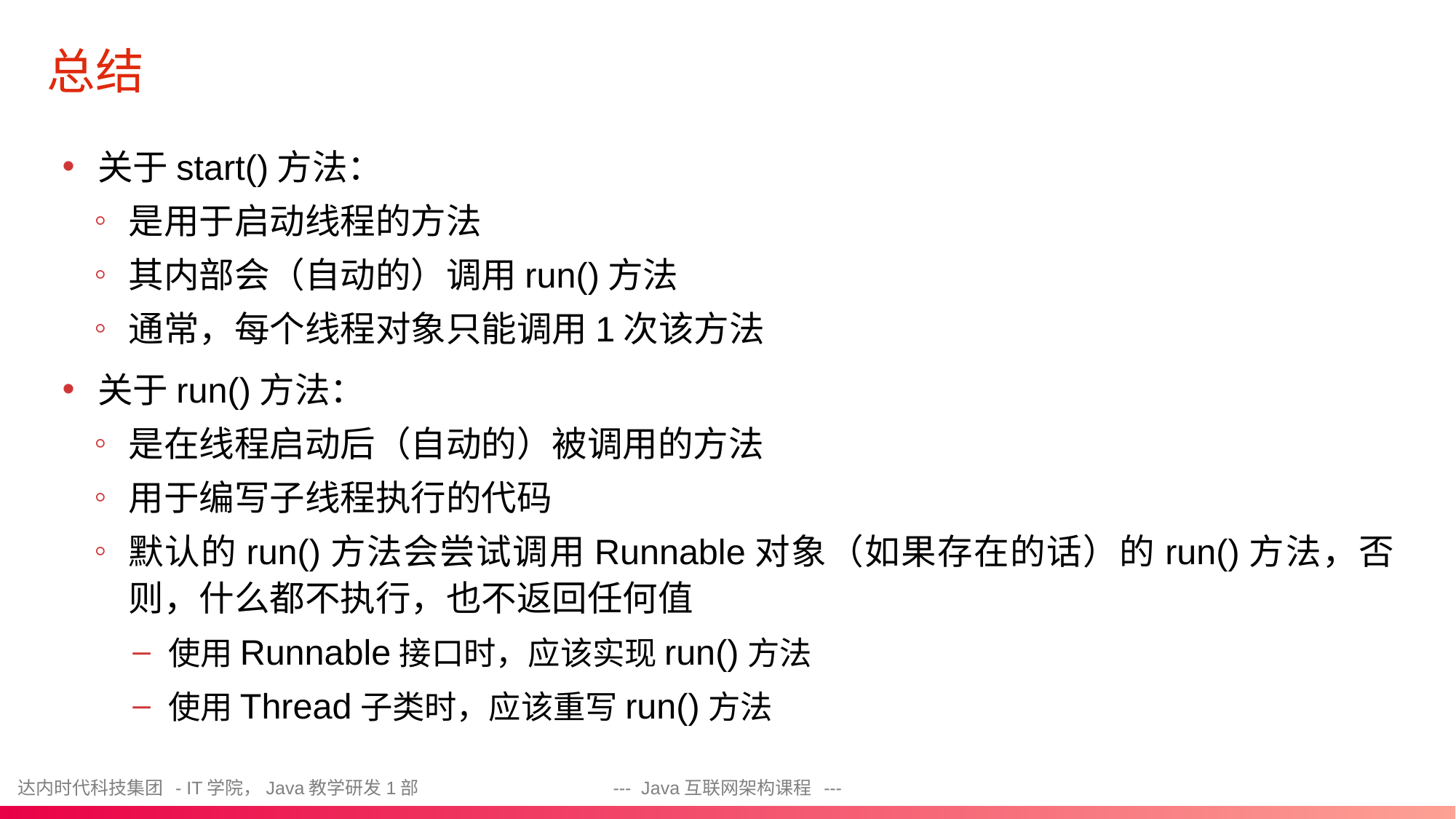

# 总结
关于start()方法：
是用于启动线程的方法
其内部会（自动的）调用run()方法
通常，每个线程对象只能调用1次该方法
关于run()方法：
是在线程启动后（自动的）被调用的方法
用于编写子线程执行的代码
默认的run()方法会尝试调用Runnable对象（如果存在的话）的run()方法，否则，什么都不执行，也不返回任何值
使用Runnable接口时，应该实现run()方法
使用Thread子类时，应该重写run()方法